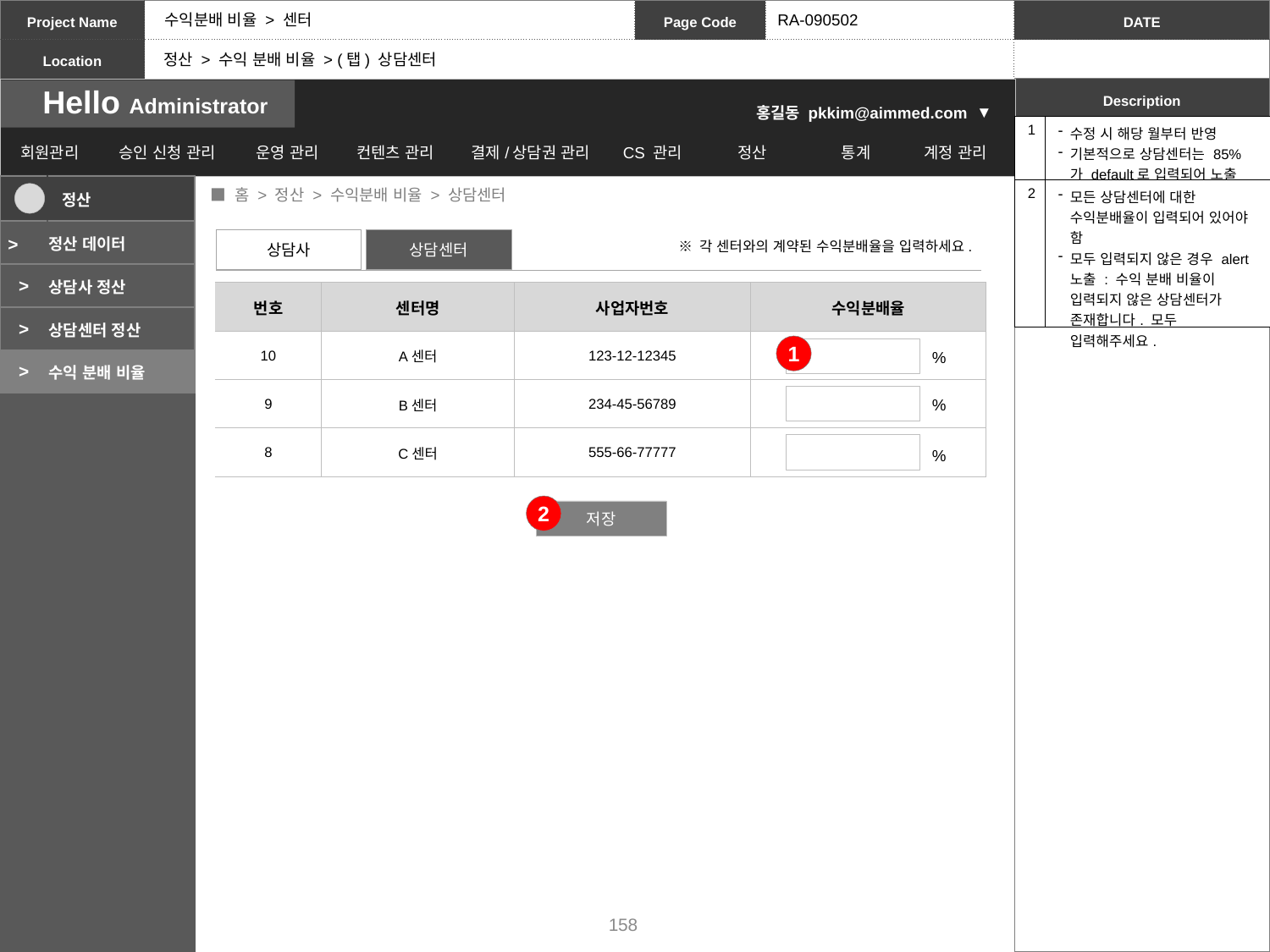

수익분배 비율 > 센터
RA-090502
정산 > 수익 분배 비율 > (탭) 상담센터
| 1 | 수정 시 해당 월부터 반영 기본적으로 상담센터는 85%가 default로 입력되어 노출 |
| --- | --- |
| 2 | 모든 상담센터에 대한 수익분배율이 입력되어 있어야 함 모두 입력되지 않은 경우 alert 노출 : 수익 분배 비율이 입력되지 않은 상담센터가 존재합니다. 모두 입력해주세요. |
   ■ 홈 > 정산 > 수익분배 비율 > 상담센터

|  | 정산 |
| --- | --- |
| > | 정산 데이터 |
| > | 상담사 정산 |
| > | 상담센터 정산 |
| > | 수익 분배 비율 |

상담사
상담센터
※ 각 센터와의 계약된 수익분배율을 입력하세요.
| 번호 | 센터명 | 사업자번호 | 수익분배율 |
| --- | --- | --- | --- |
| 10 | A센터 | 123-12-12345 |  |
| 9 | B센터 | 234-45-56789 |  |
| 8 | C센터 | 555-66-77777 |  |
1

%

%

%
2
저장
158